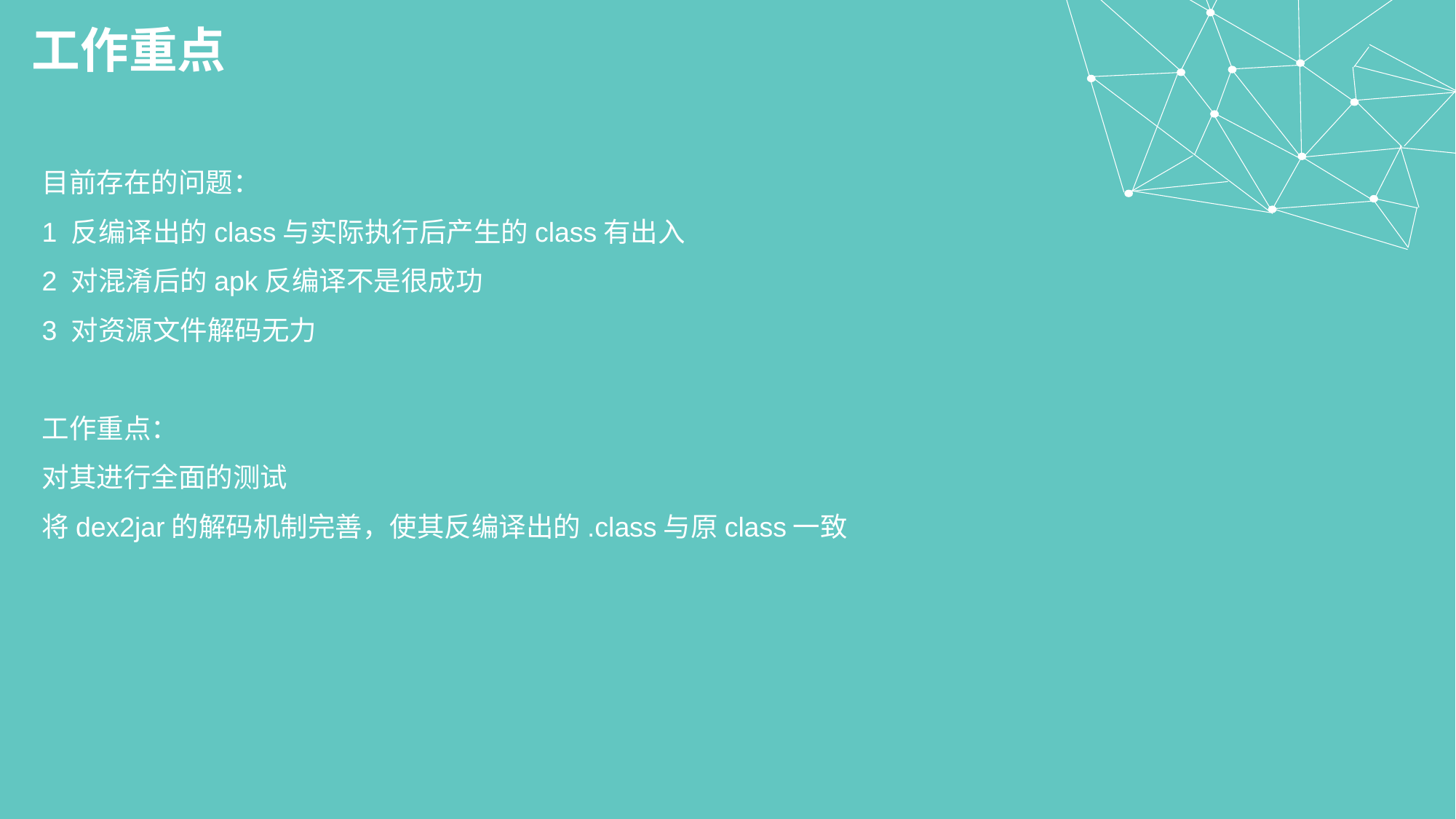

工作重点
目前存在的问题：
1 反编译出的class与实际执行后产生的class有出入
2 对混淆后的apk反编译不是很成功
3 对资源文件解码无力

工作重点：
对其进行全面的测试
将dex2jar的解码机制完善，使其反编译出的.class与原class一致